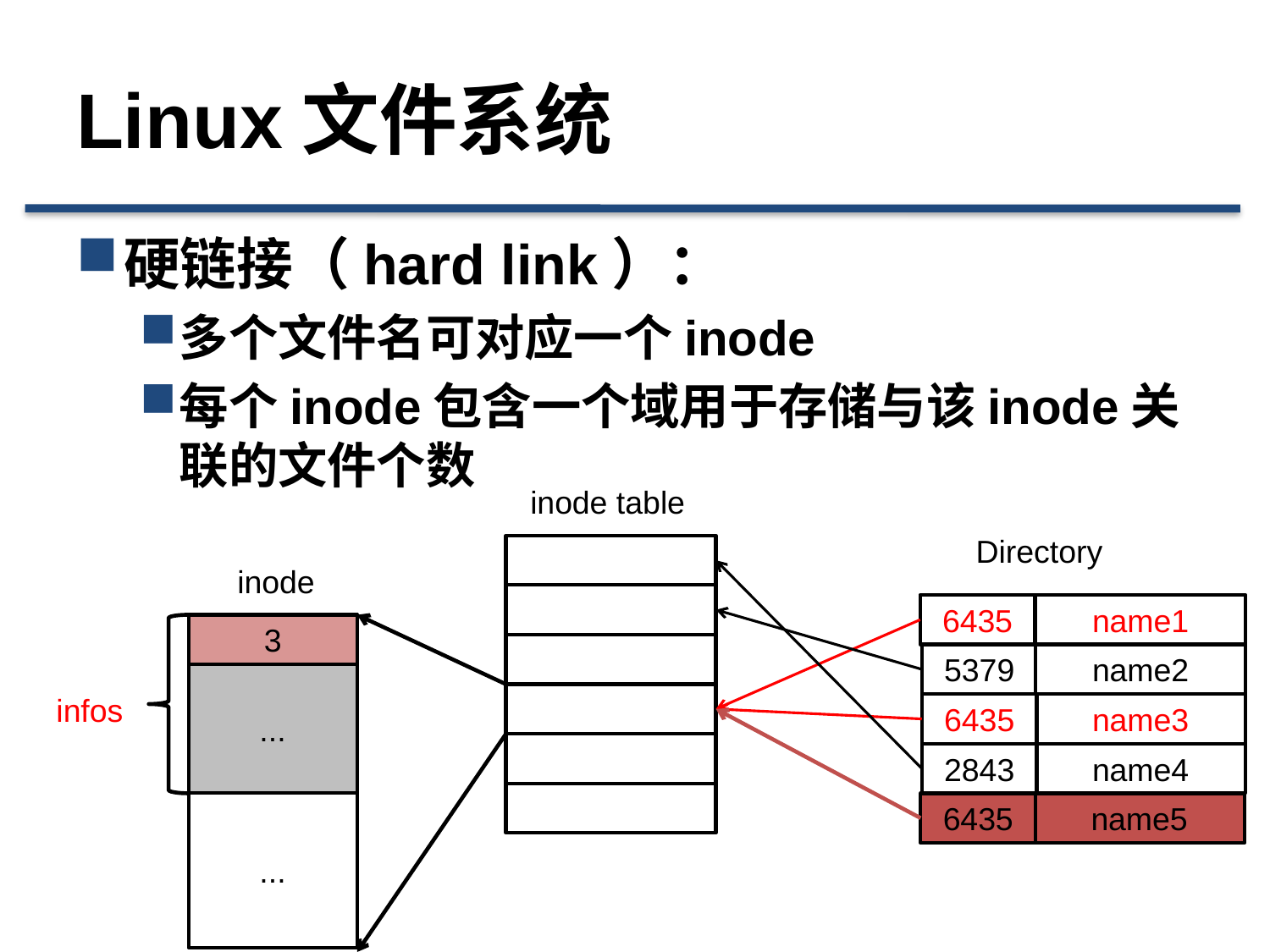

# Linux文件系统
硬链接（hard link）：
多个文件名可对应一个inode
每个inode包含一个域用于存储与该inode关联的文件个数
inode table
Directory

6435
name1

5379
name2

6435
name3

2843
name4

inode

2
...
infos
...
3
6435
name5